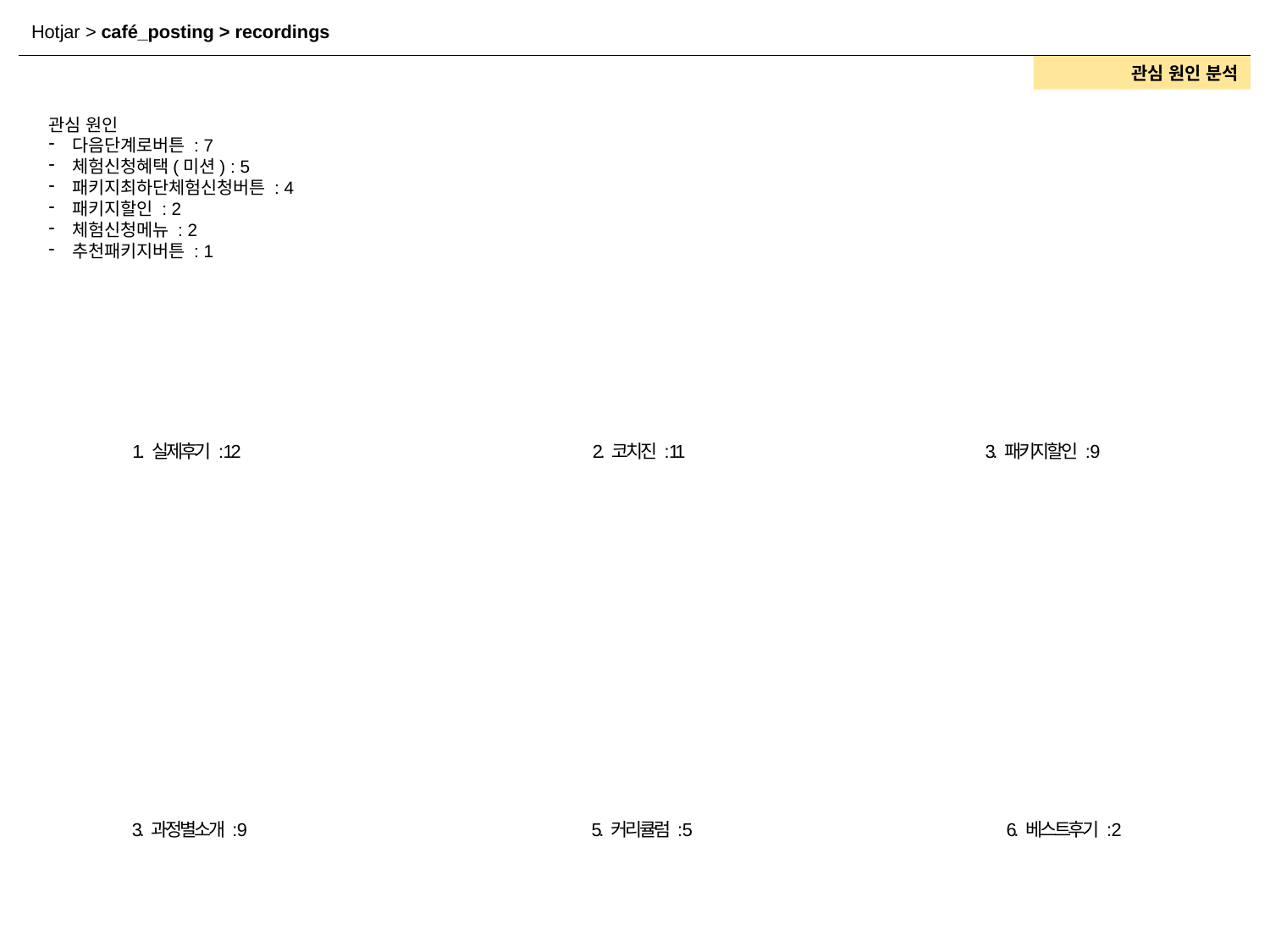

Hotjar > café_posting > recordings
관심 원인 분석
관심 원인
다음단계로버튼 : 7
체험신청혜택(미션) : 5
패키지최하단체험신청버튼 : 4
패키지할인 : 2
체험신청메뉴 : 2
추천패키지버튼 : 1
1. 실제후기 : 12
2. 코치진 : 11
3. 패키지할인 : 9
3. 과정별소개 : 9
5. 커리큘럼 : 5
6. 베스트후기 : 2